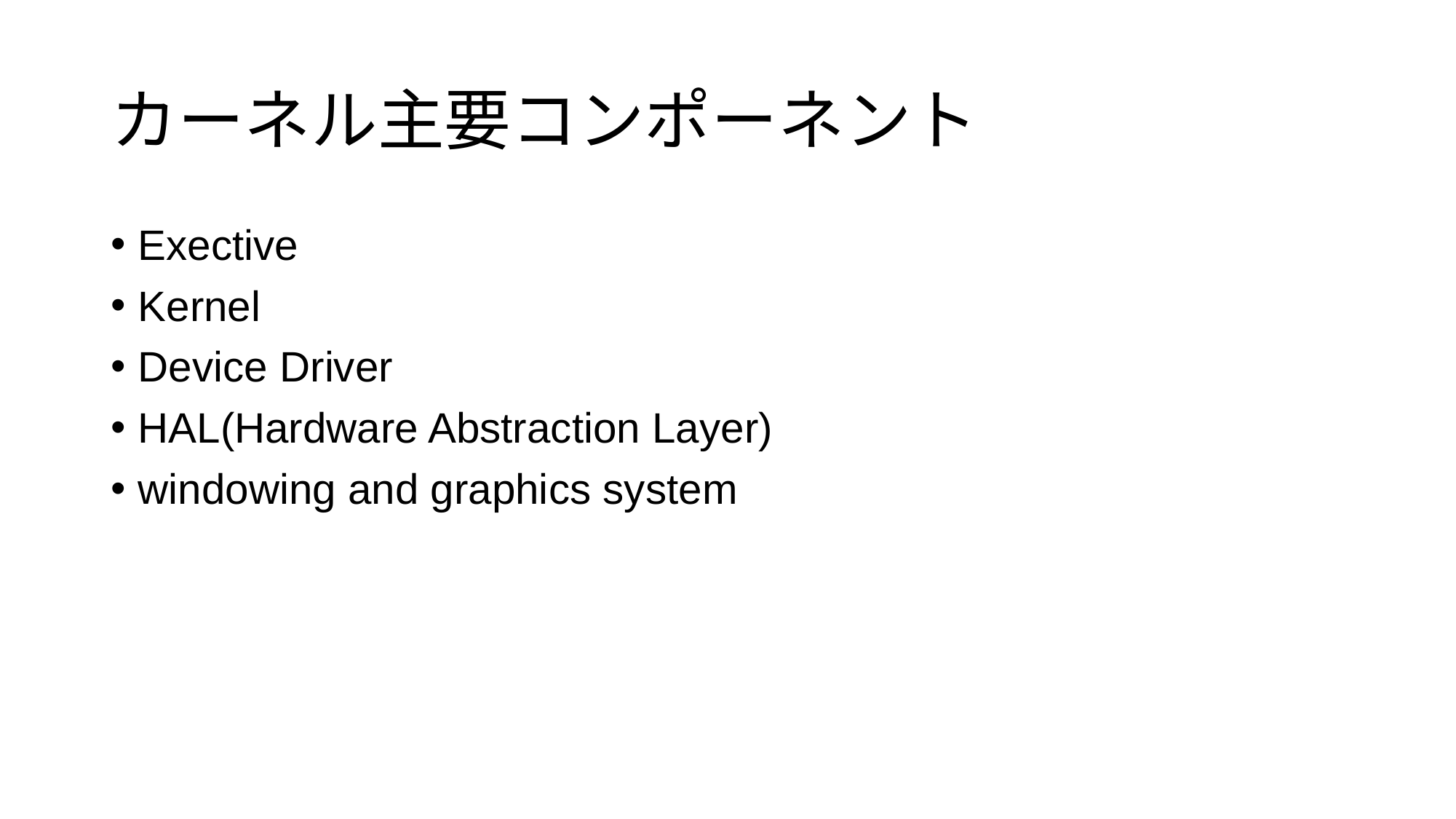

# カーネル主要コンポーネント
Exective
Kernel
Device Driver
HAL(Hardware Abstraction Layer)
windowing and graphics system